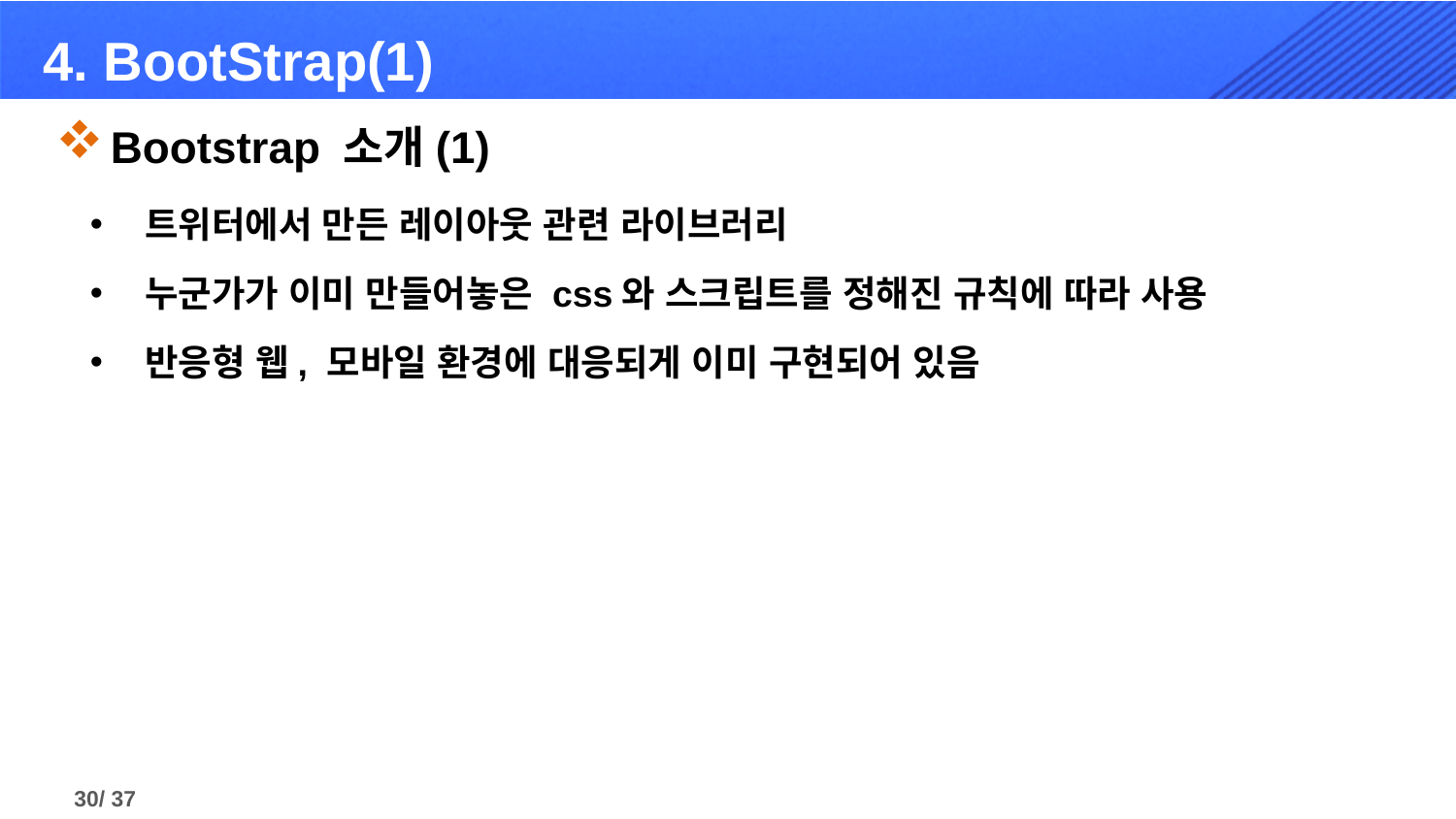

# 4. BootStrap(1)
Bootstrap 소개(1)
트위터에서 만든 레이아웃 관련 라이브러리
누군가가 이미 만들어놓은 css와 스크립트를 정해진 규칙에 따라 사용
반응형 웹, 모바일 환경에 대응되게 이미 구현되어 있음